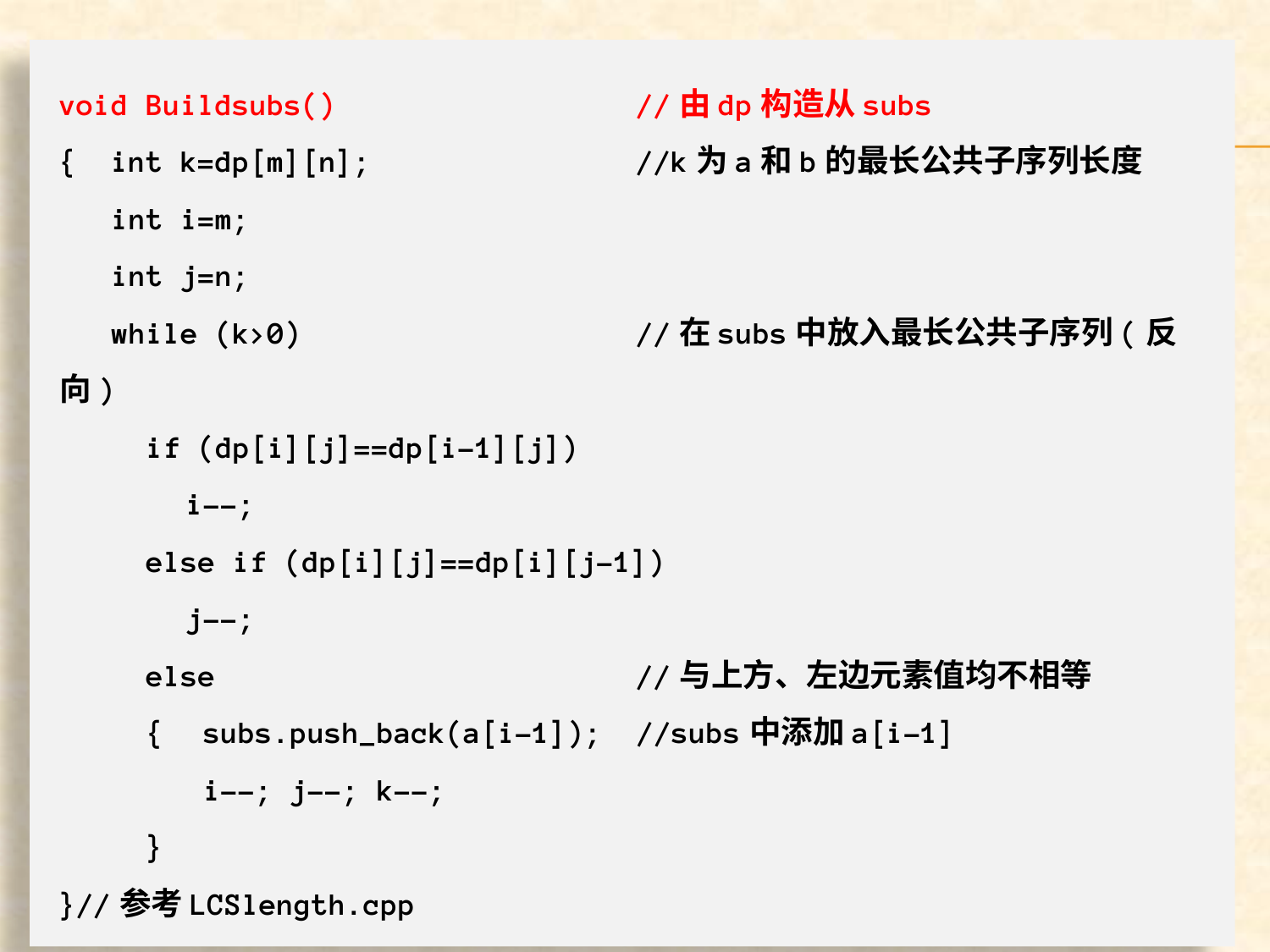

void Buildsubs()		    //由dp构造从subs
{  int k=dp[m][n];		    //k为a和b的最长公共子序列长度
   int i=m;
   int j=n;
   while (k>0)			    //在subs中放入最长公共子序列(反向)
     if (dp[i][j]==dp[i-1][j])
	i--;
     else if (dp[i][j]==dp[i][j-1])
	j--;
     else			    //与上方、左边元素值均不相等
     {	 subs.push_back(a[i-1]);  //subs中添加a[i-1]
	 i--; j--; k--;
     }
}//参考LCSlength.cpp